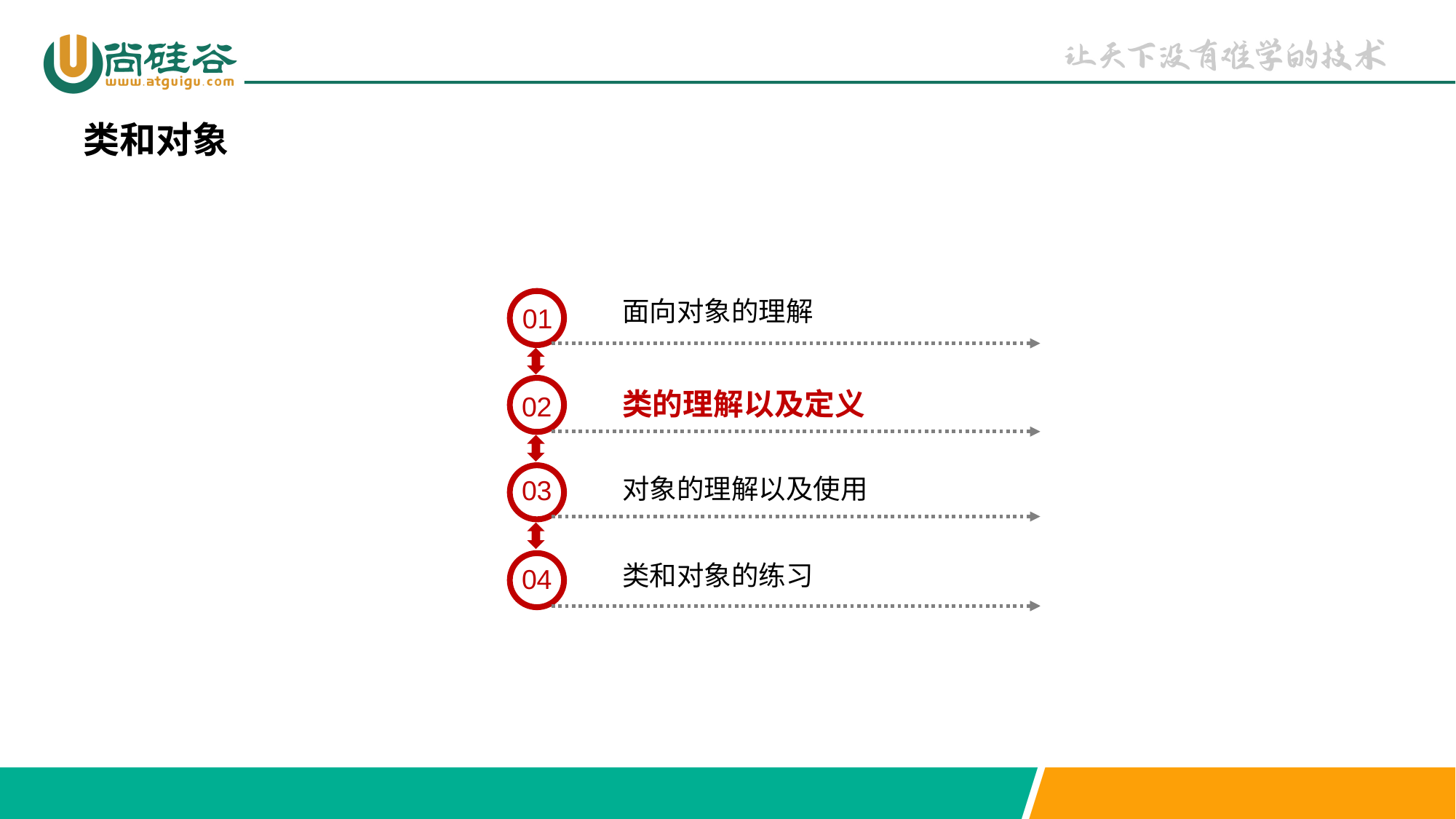

类和对象

面向对象的理解
01

类的理解以及定义
02

对象的理解以及使用
03

类和对象的练习
04